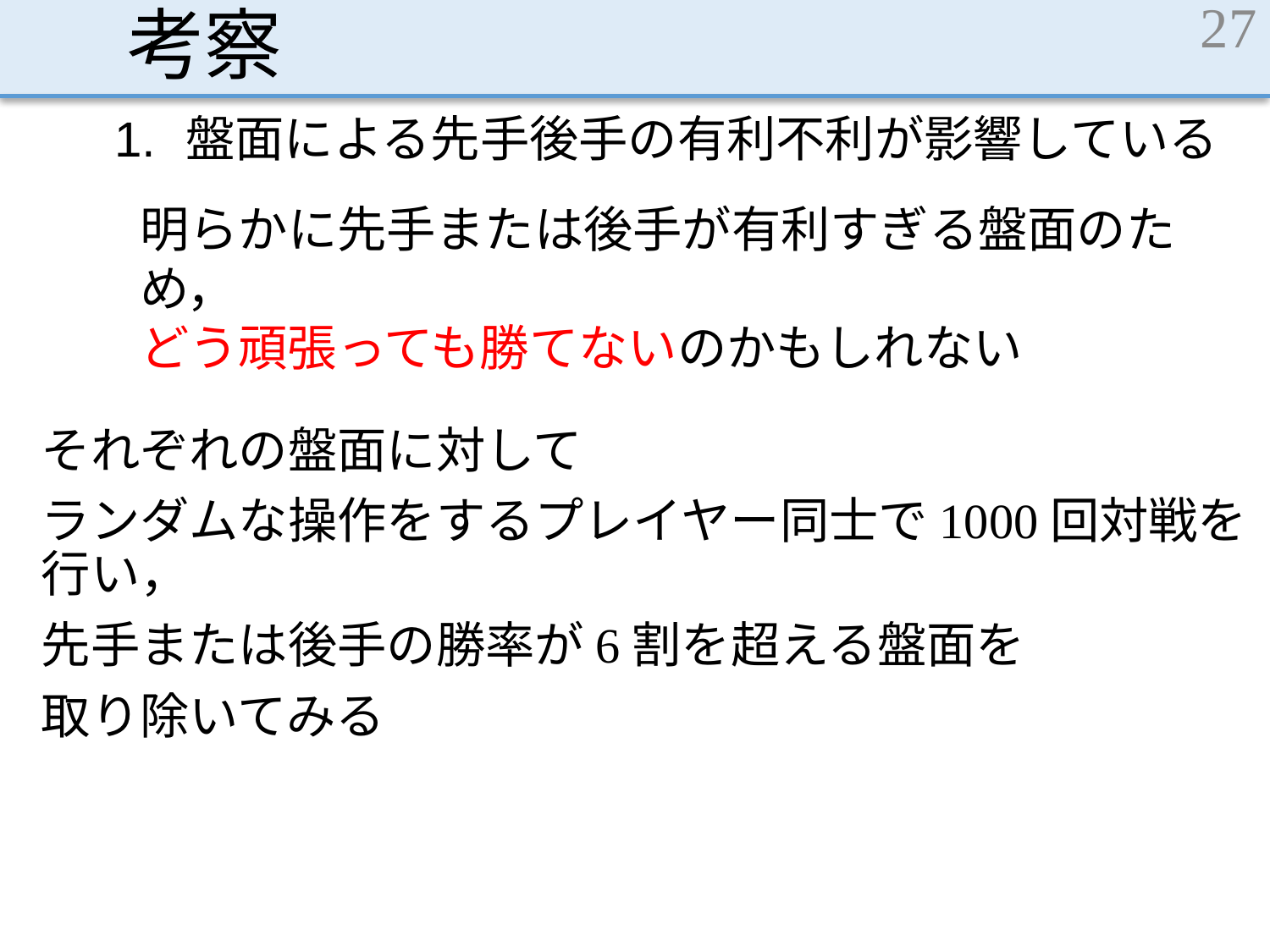

# 考察
27
盤面による先手後手の有利不利が影響している

明らかに先手または後手が有利すぎる盤面のため，
どう頑張っても勝てないのかもしれない
それぞれの盤面に対して
ランダムな操作をするプレイヤー同士で1000回対戦を行い，
先手または後手の勝率が6割を超える盤面を
取り除いてみる